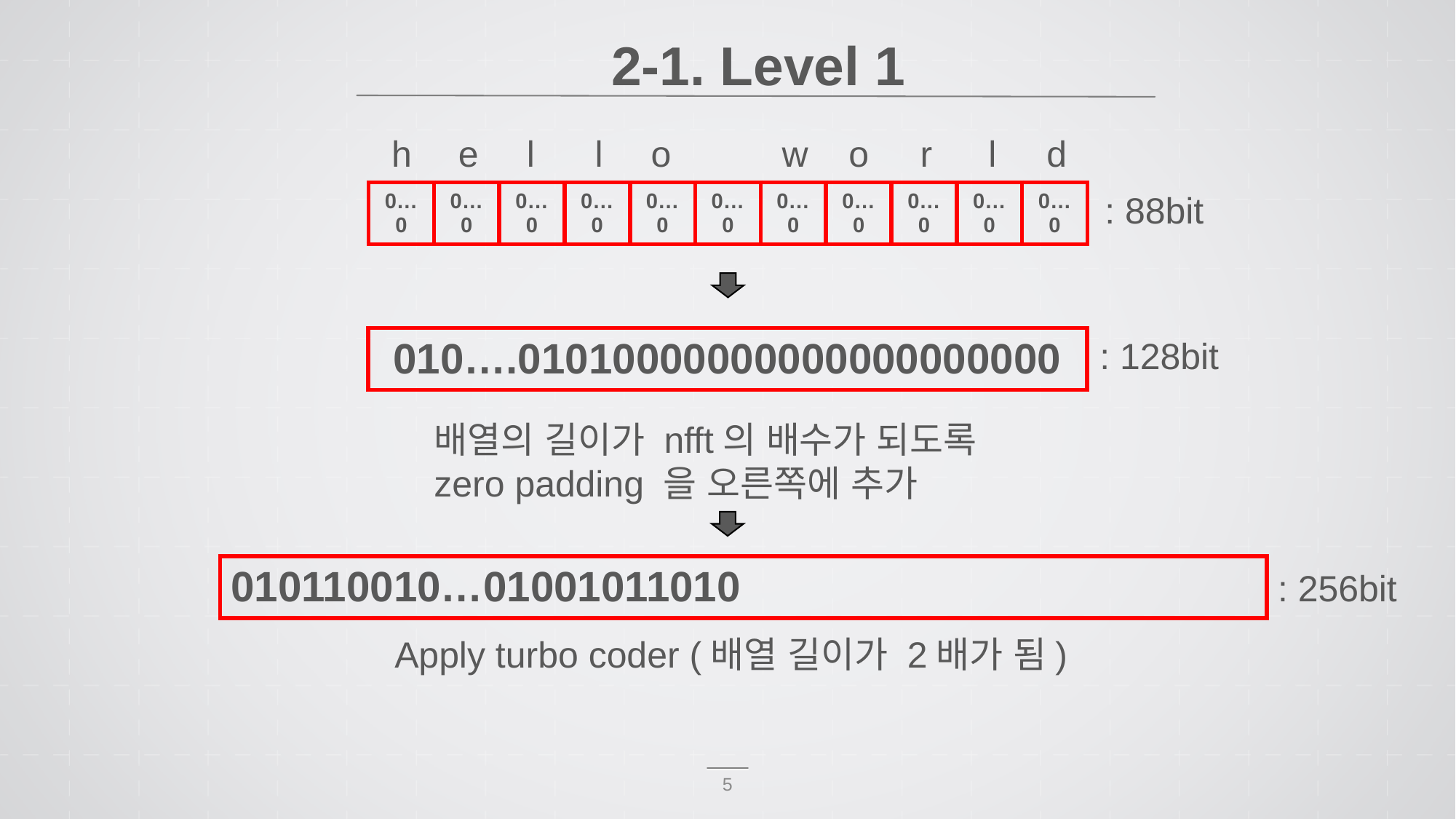

2-1. Level 1
h
e
l
l
o
w
o
r
l
d
: 88bit
| 0…0 | 0…0 | 0…0 | 0…0 | 0…0 | 0…0 | 0…0 | 0…0 | 0…0 | 0…0 | 0…0 |
| --- | --- | --- | --- | --- | --- | --- | --- | --- | --- | --- |

| 010….01010000000000000000000 |
| --- |
: 128bit
배열의 길이가 nfft의 배수가 되도록 zero padding 을 오른쪽에 추가

| 010110010…01001011010 |
| --- |
: 256bit
Apply turbo coder (배열 길이가 2배가 됨)
5